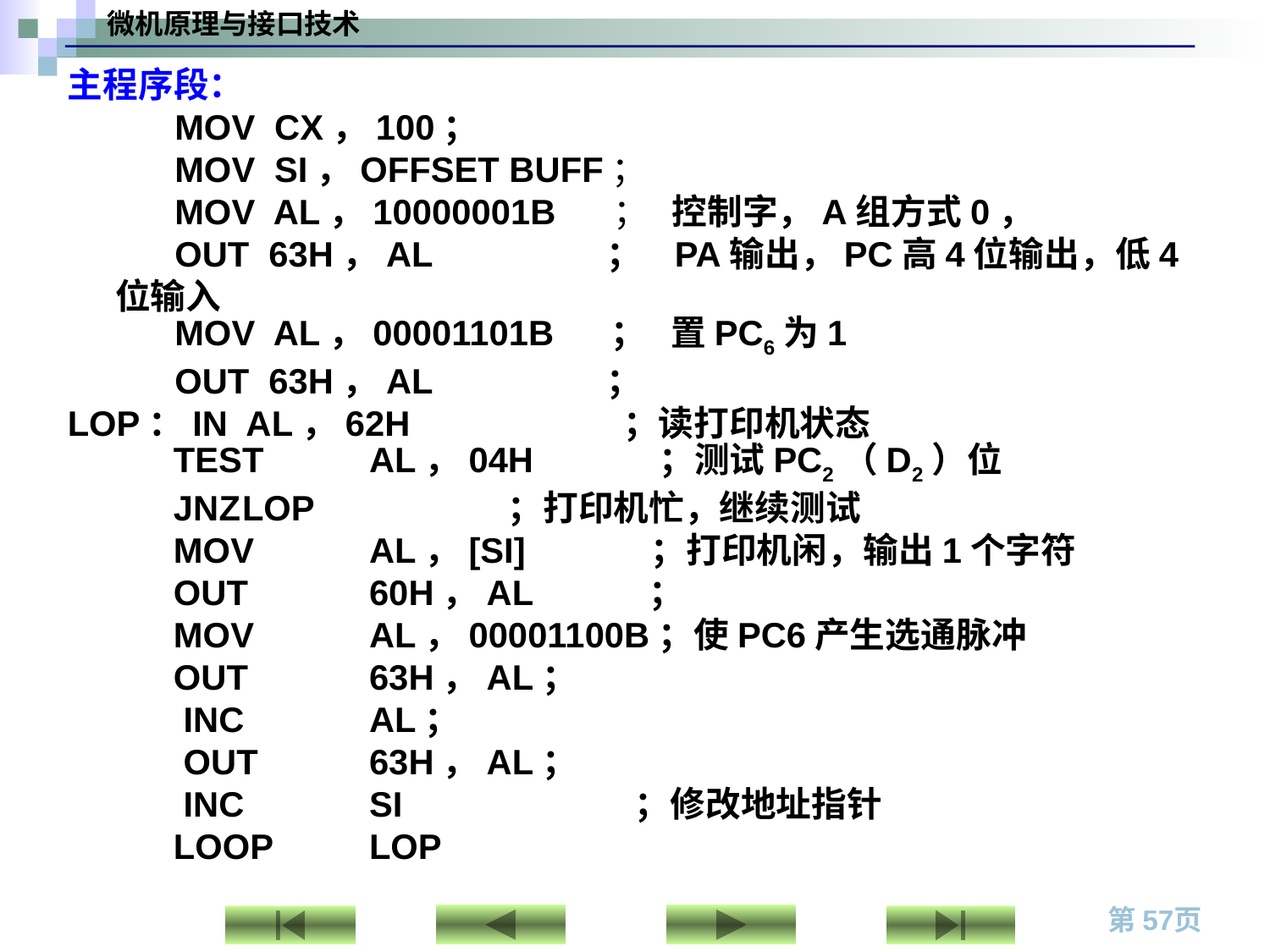

主程序段：
           MOV  CX，100；
           MOV  SI，OFFSET BUFF；
           MOV  AL，10000001B     ；   控制字，A组方式0，
           OUT  63H，AL                 ；   PA输出，PC高4位输出，低4位输入
           MOV  AL，00001101B     ；   置PC6为1
           OUT  63H，AL                 ；
LOP：IN  AL，62H                     ；读打印机状态
 	      TEST	AL，04H            ；测试PC2（D2）位
	      JNZ	LOP                   ；打印机忙，继续测试
	      MOV	AL，[SI]            ；打印机闲，输出1个字符
	      OUT	60H，AL           ；
	      MOV	AL，00001100B；使PC6产生选通脉冲
	      OUT	63H，AL；
	       INC	AL；
	       OUT	63H，AL；
	       INC	SI                       ；修改地址指针
	      LOOP	LOP